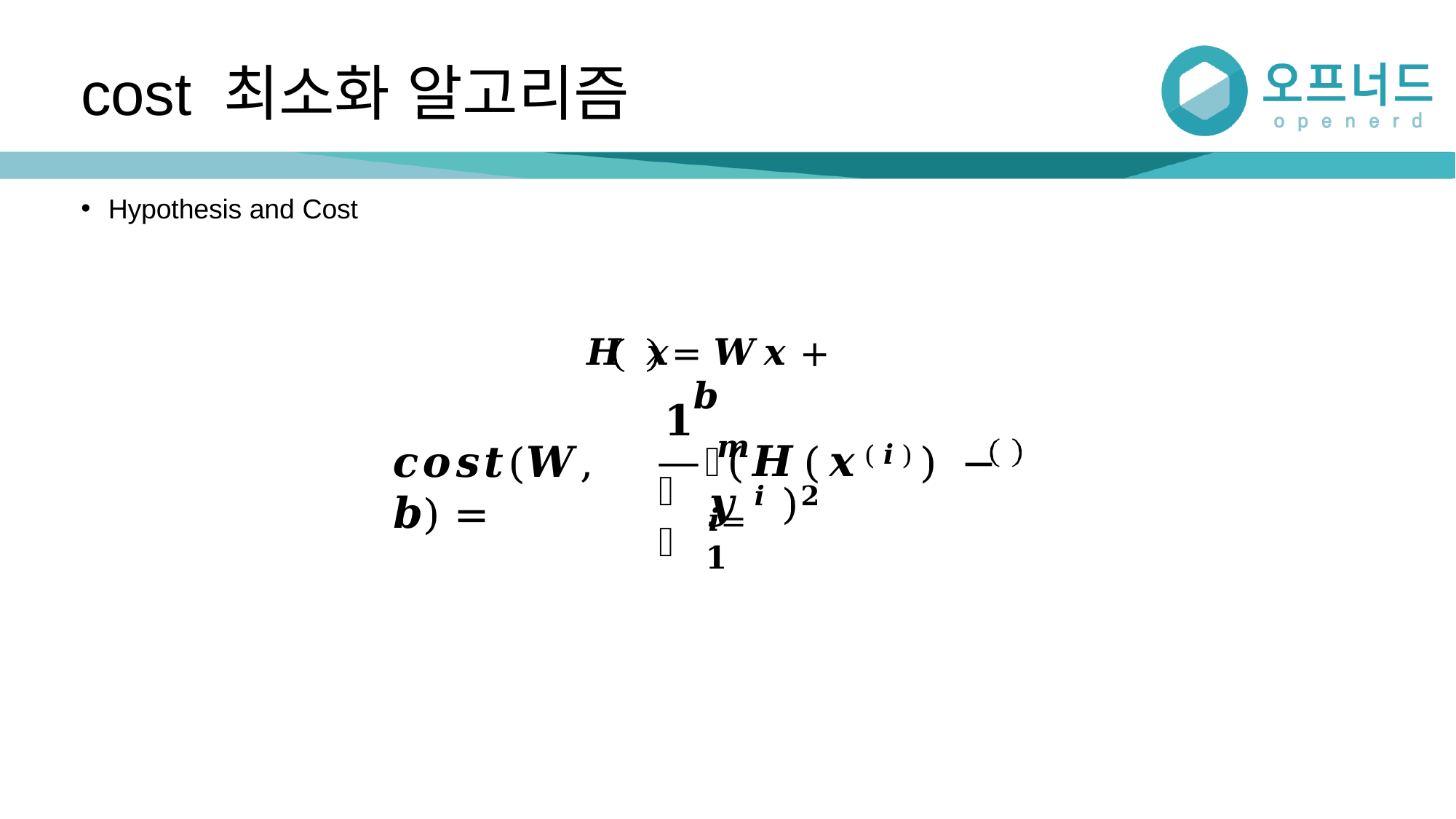

# cost 최소화 알고리즘
Hypothesis and Cost
𝑯 𝒙	= 𝑾𝒙 + 𝒃
𝒎

𝟏
෍(𝑯(𝒙(𝒊)) − 𝒚 𝒊  )𝟐
𝒄𝒐𝒔𝒕(𝑾, 𝒃) =

𝒎

𝒊=𝟏